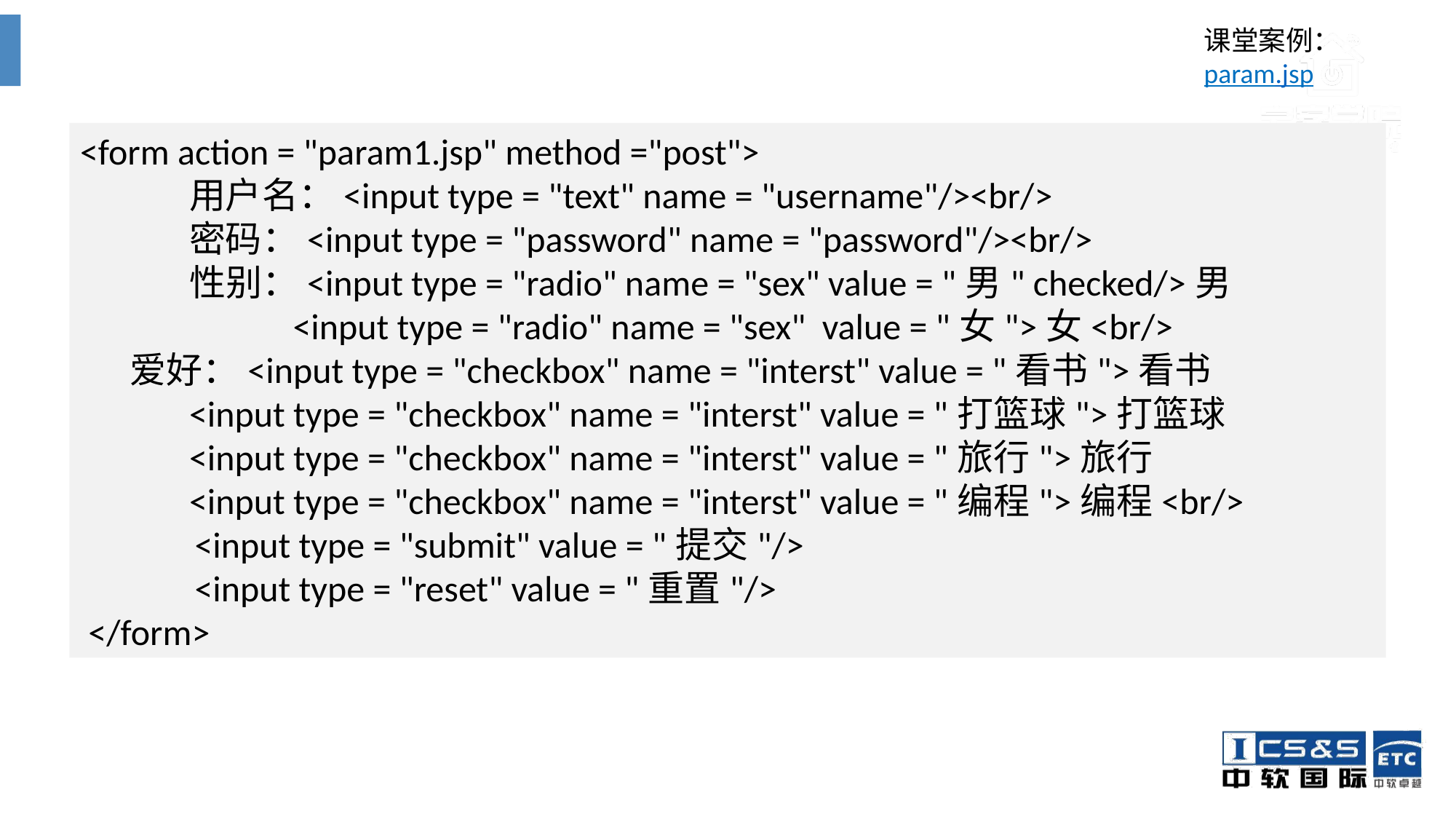

课堂案例：
param.jsp
<form action = "param1.jsp" method ="post">
     	用户名：<input type = "text" name = "username"/><br/>
     	密码：<input type = "password" name = "password"/><br/>
     	性别：<input type = "radio" name = "sex" value = "男" checked/>男
                          <input type = "radio" name = "sex"  value = "女">女<br/>
     爱好：<input type = "checkbox" name = "interst" value = "看书">看书
     	<input type = "checkbox" name = "interst" value = "打篮球">打篮球
     	<input type = "checkbox" name = "interst" value = "旅行">旅行
     	<input type = "checkbox" name = "interst" value = "编程">编程<br/>
              <input type = "submit" value = "提交"/>
              <input type = "reset" value = "重置"/>
 </form>